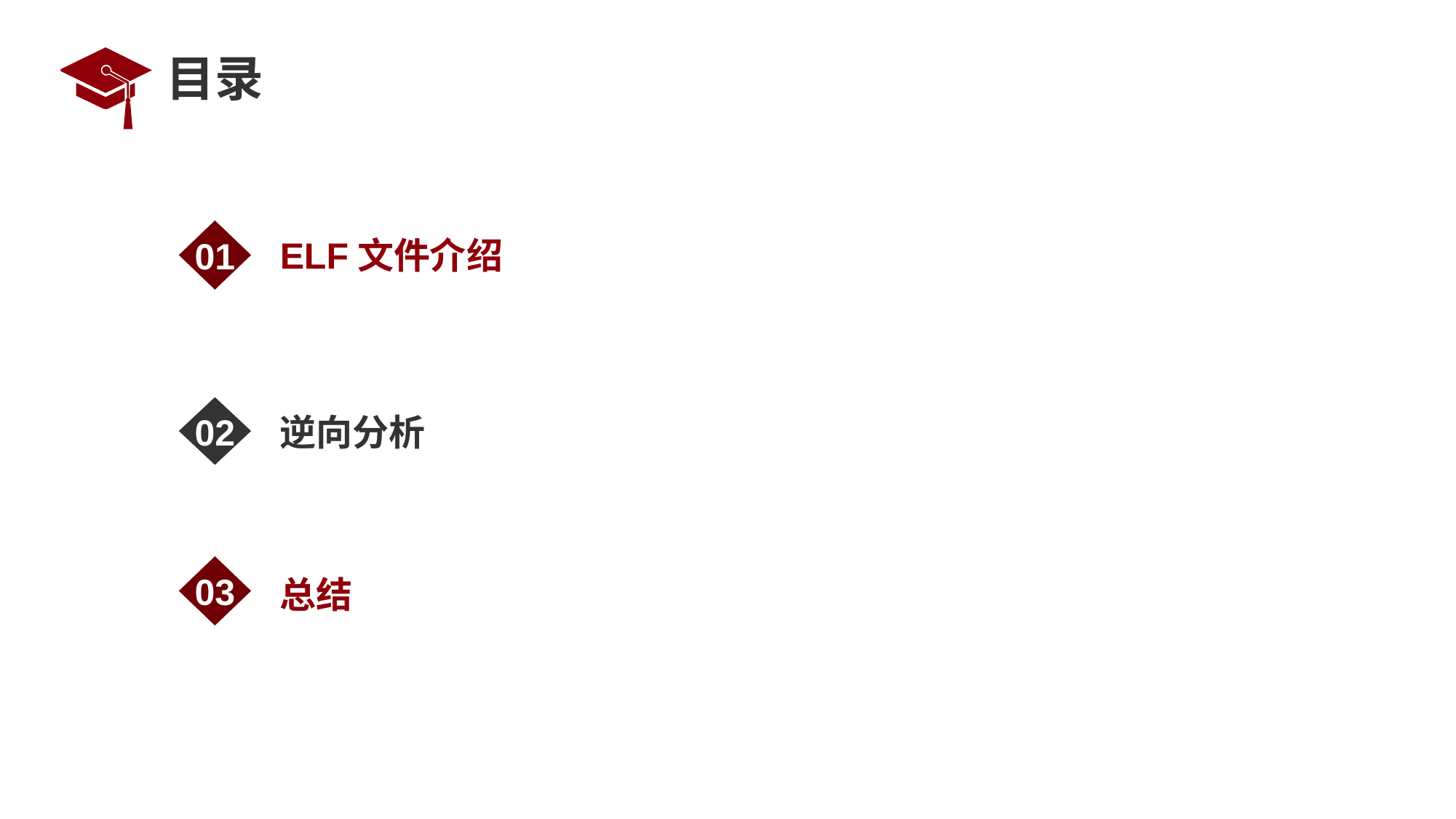

# 目录
01
ELF文件介绍
02
逆向分析
03

总结
2